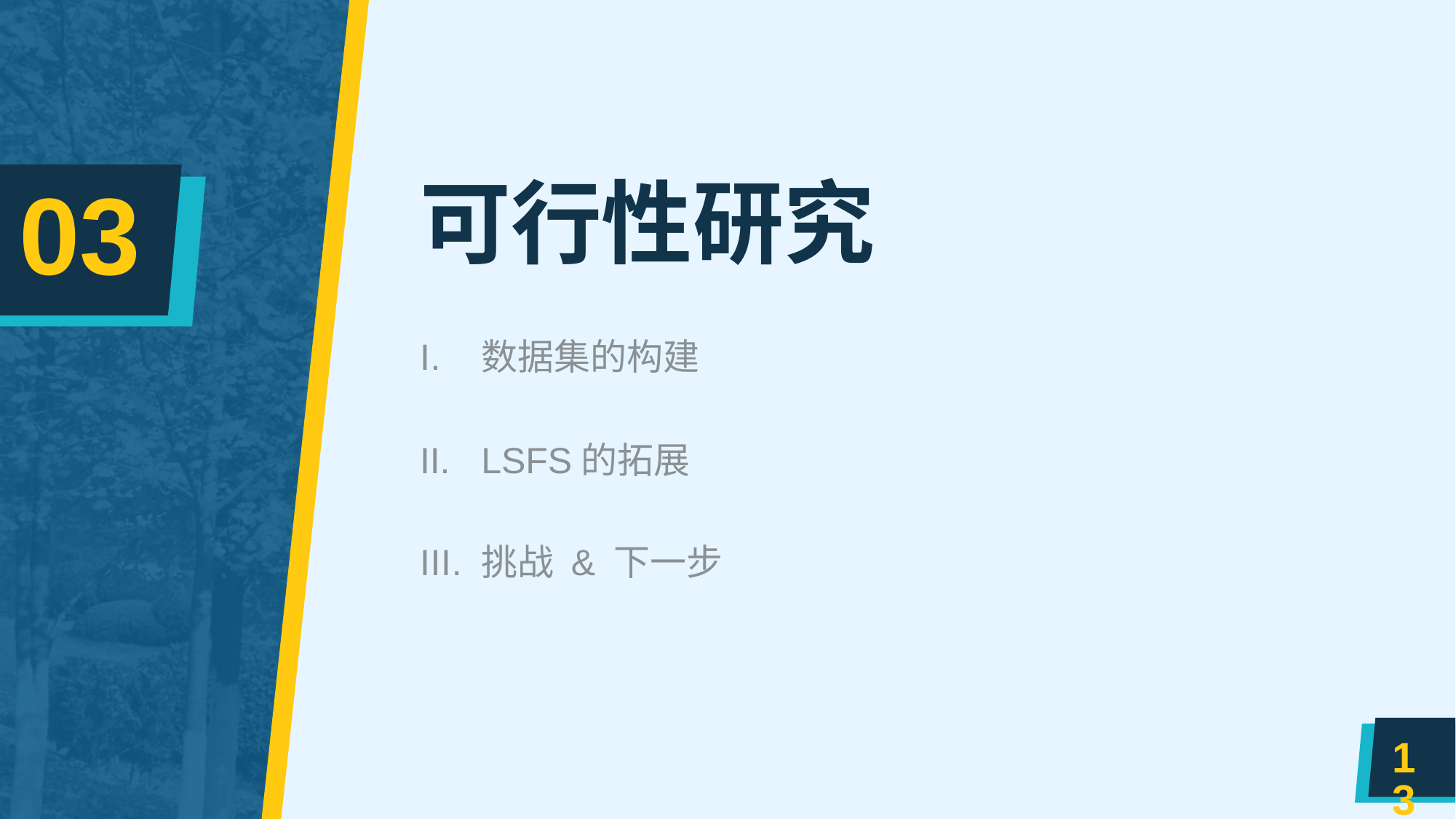

# 可行性研究
03
数据集的构建
LSFS的拓展
挑战 & 下一步

13